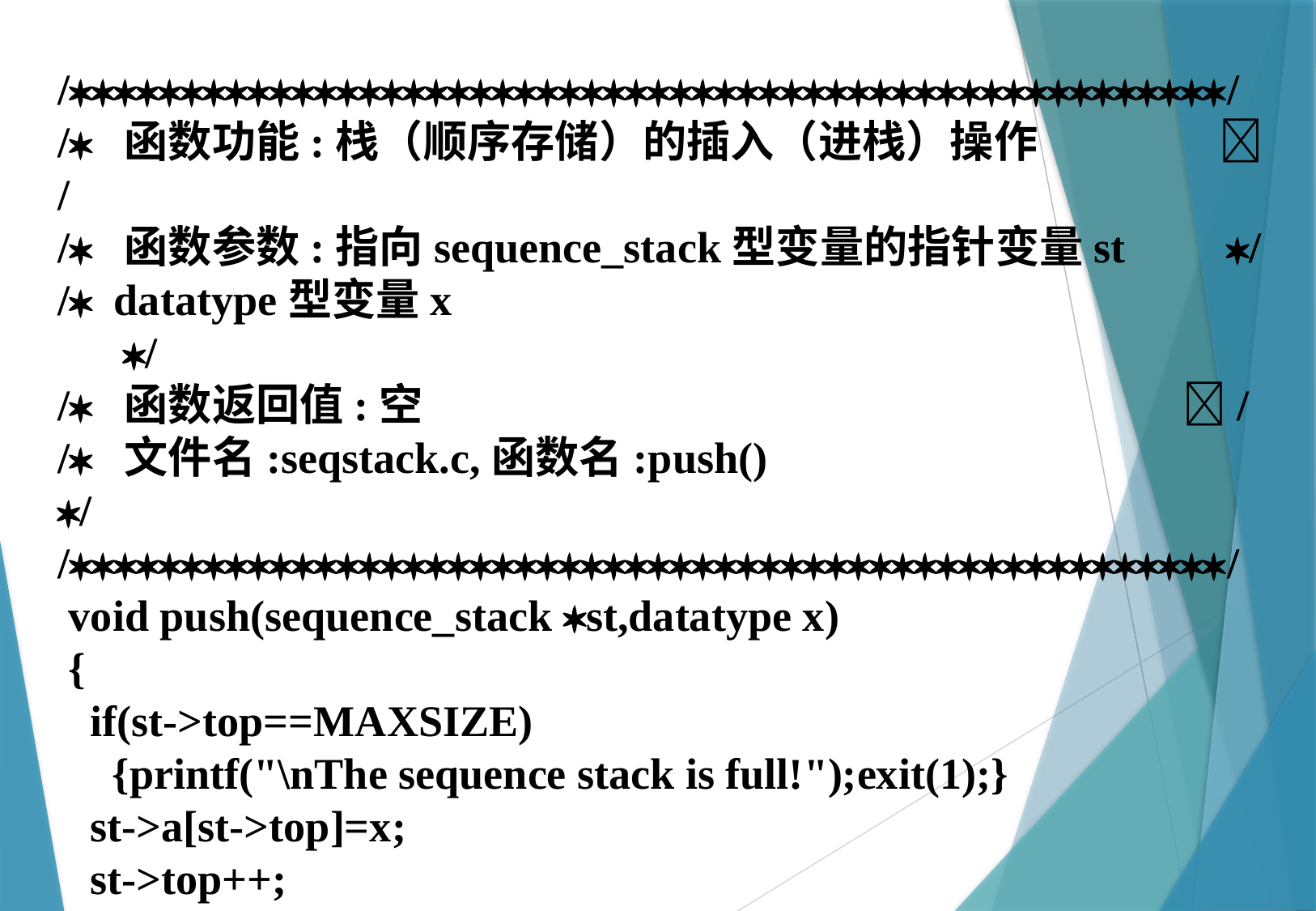

/∗∗∗∗∗∗∗∗∗∗∗∗∗∗∗∗∗∗∗∗∗∗∗∗∗∗∗∗∗∗∗∗∗∗∗∗∗∗∗∗∗∗∗∗∗∗∗∗∗∗∗∗/
/∗  函数功能:栈（顺序存储）的插入（进栈）操作     	       ∗/
/∗  函数参数:指向sequence_stack型变量的指针变量st	       ∗/
/∗  datatype型变量x                                	                                        ∗/
/∗  函数返回值:空                                   	                                        ∗/
/∗  文件名:seqstack.c,函数名:push()                                             ∗/
/∗∗∗∗∗∗∗∗∗∗∗∗∗∗∗∗∗∗∗∗∗∗∗∗∗∗∗∗∗∗∗∗∗∗∗∗∗∗∗∗∗∗∗∗∗∗∗∗∗∗∗∗/
 void push(sequence_stack ∗st,datatype x)
 {
   if(st->top==MAXSIZE)
     {printf("\nThe sequence stack is full!");exit(1);}
   st->a[st->top]=x;
   st->top++;
 }

算法2.12 栈（顺序存储）的插入操作